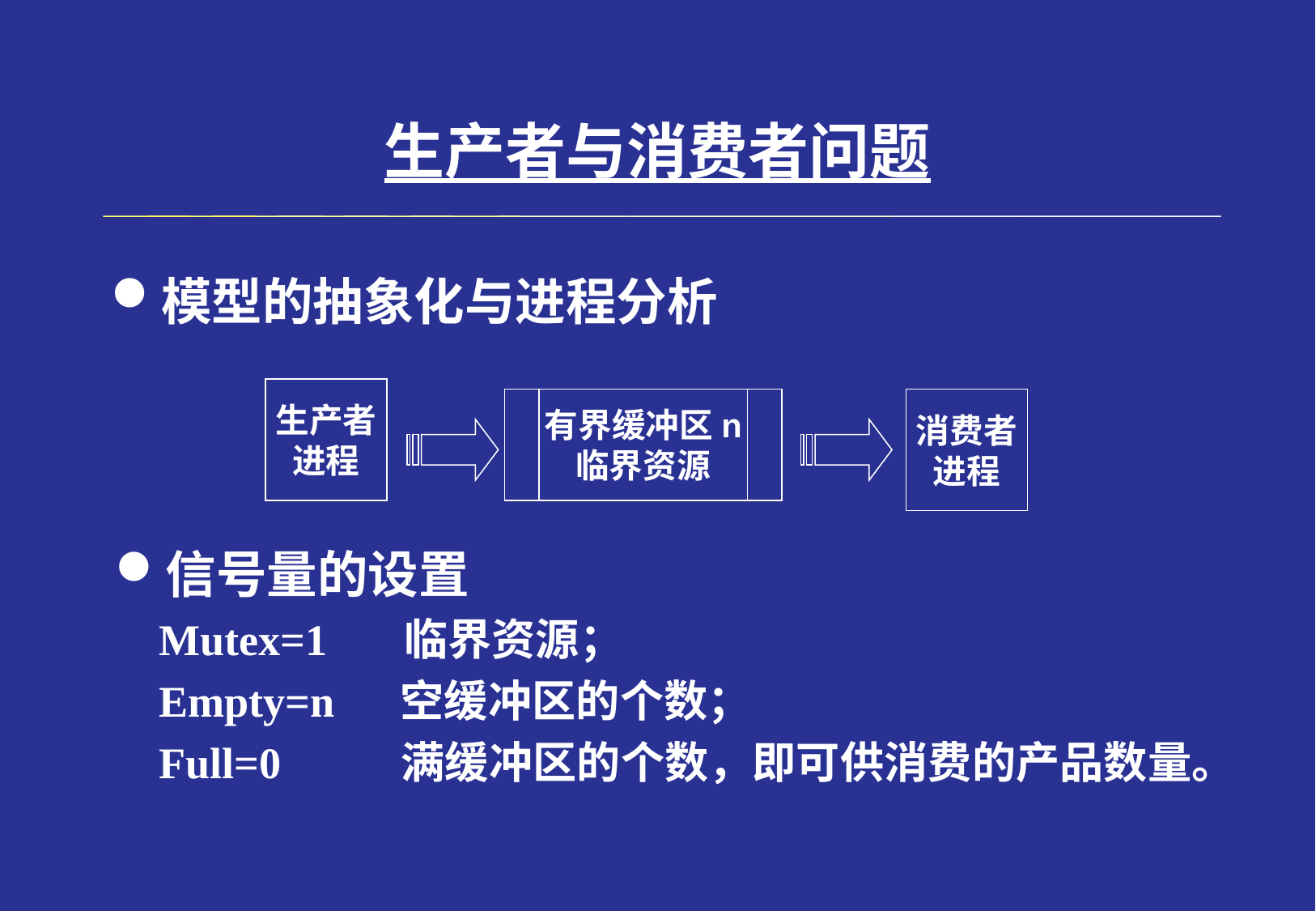

# 生产者与消费者问题
模型的抽象化与进程分析

生产者
进程
有界缓冲区n
临界资源
消费者
进程

信号量的设置
    Mutex=1      临界资源；
    Empty=n     空缓冲区的个数；
    Full=0          满缓冲区的个数，即可供消费的产品数量。